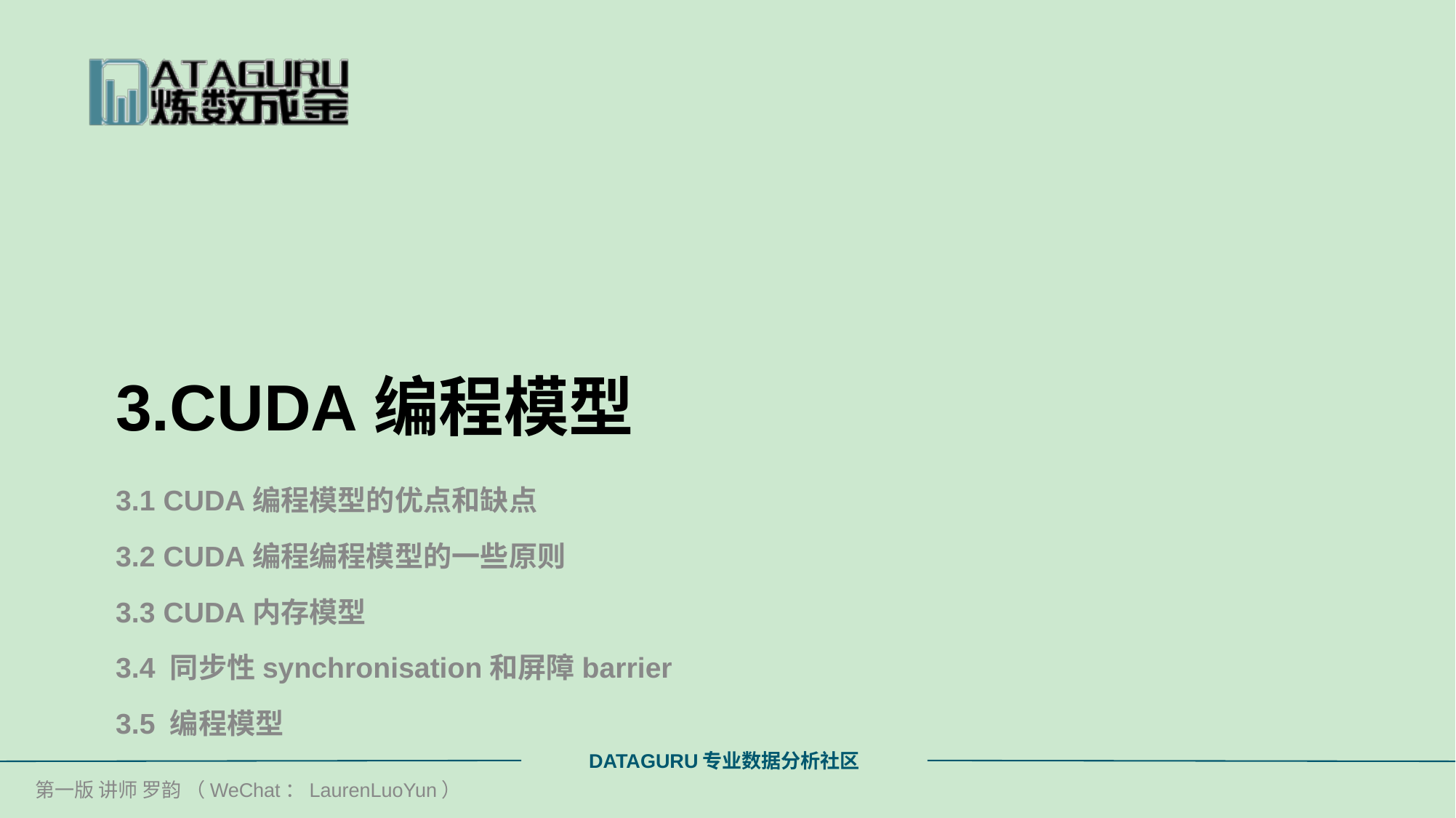

# 3.CUDA编程模型
3.1 CUDA编程模型的优点和缺点
3.2 CUDA编程编程模型的一些原则
3.3 CUDA内存模型
3.4 同步性synchronisation和屏障barrier
3.5 编程模型